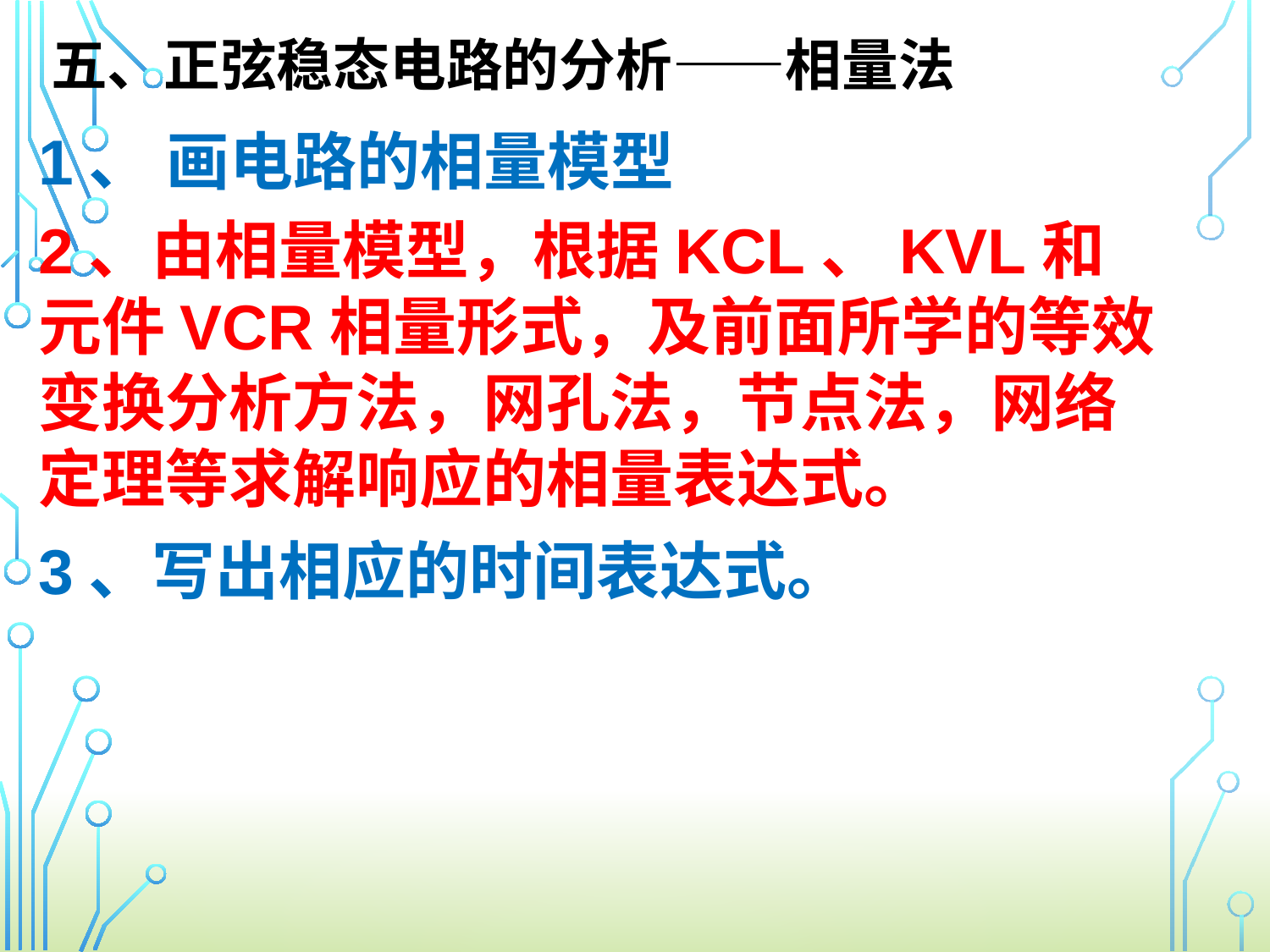

五、正弦稳态电路的分析——相量法
1、 画电路的相量模型
2、由相量模型，根据KCL、KVL和元件VCR相量形式，及前面所学的等效变换分析方法，网孔法，节点法，网络定理等求解响应的相量表达式。
3、写出相应的时间表达式。